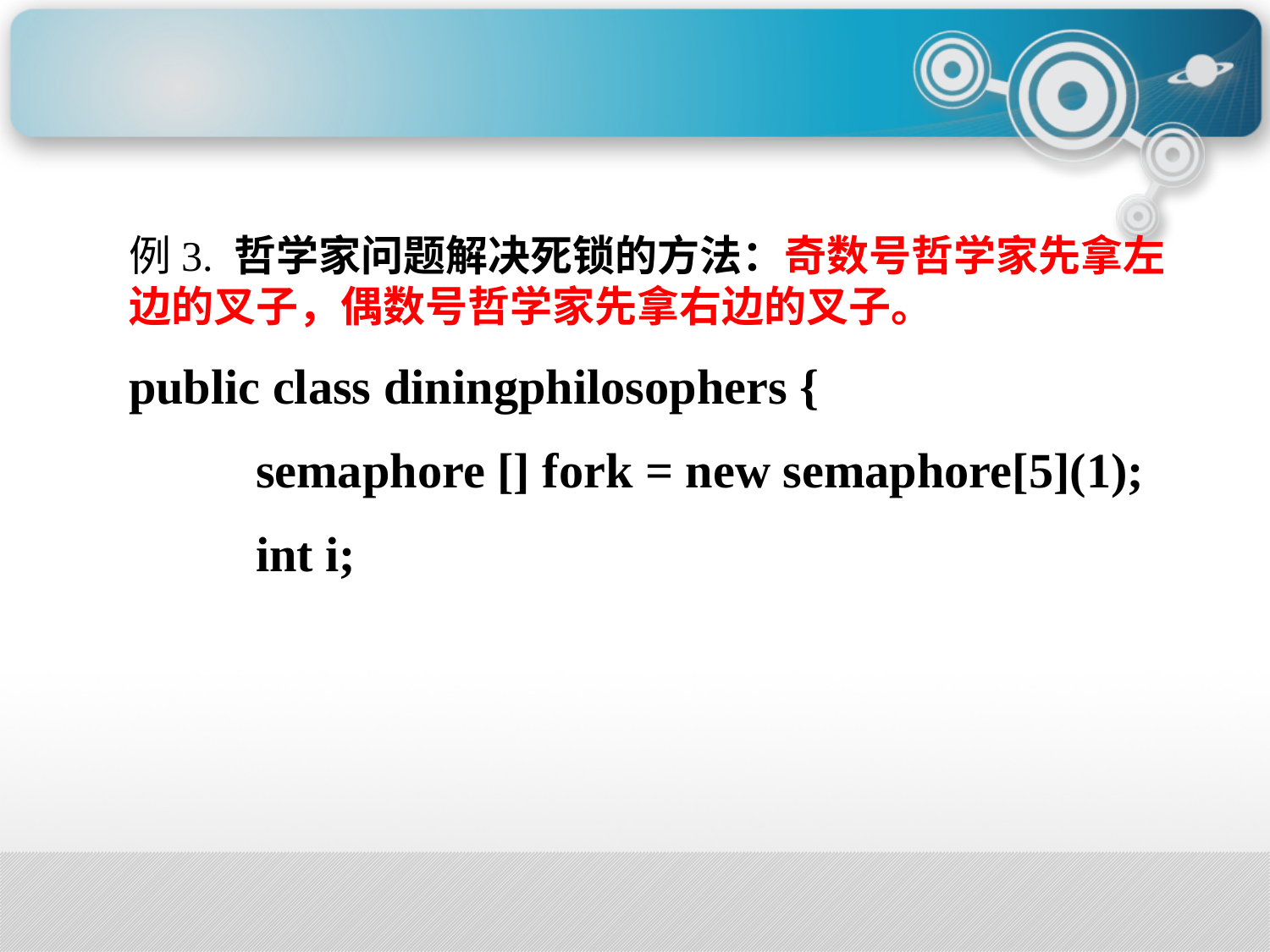

例3. 哲学家问题解决死锁的方法：奇数号哲学家先拿左边的叉子，偶数号哲学家先拿右边的叉子。
public class diningphilosophers {
	semaphore [] fork = new semaphore[5](1);
	int i;